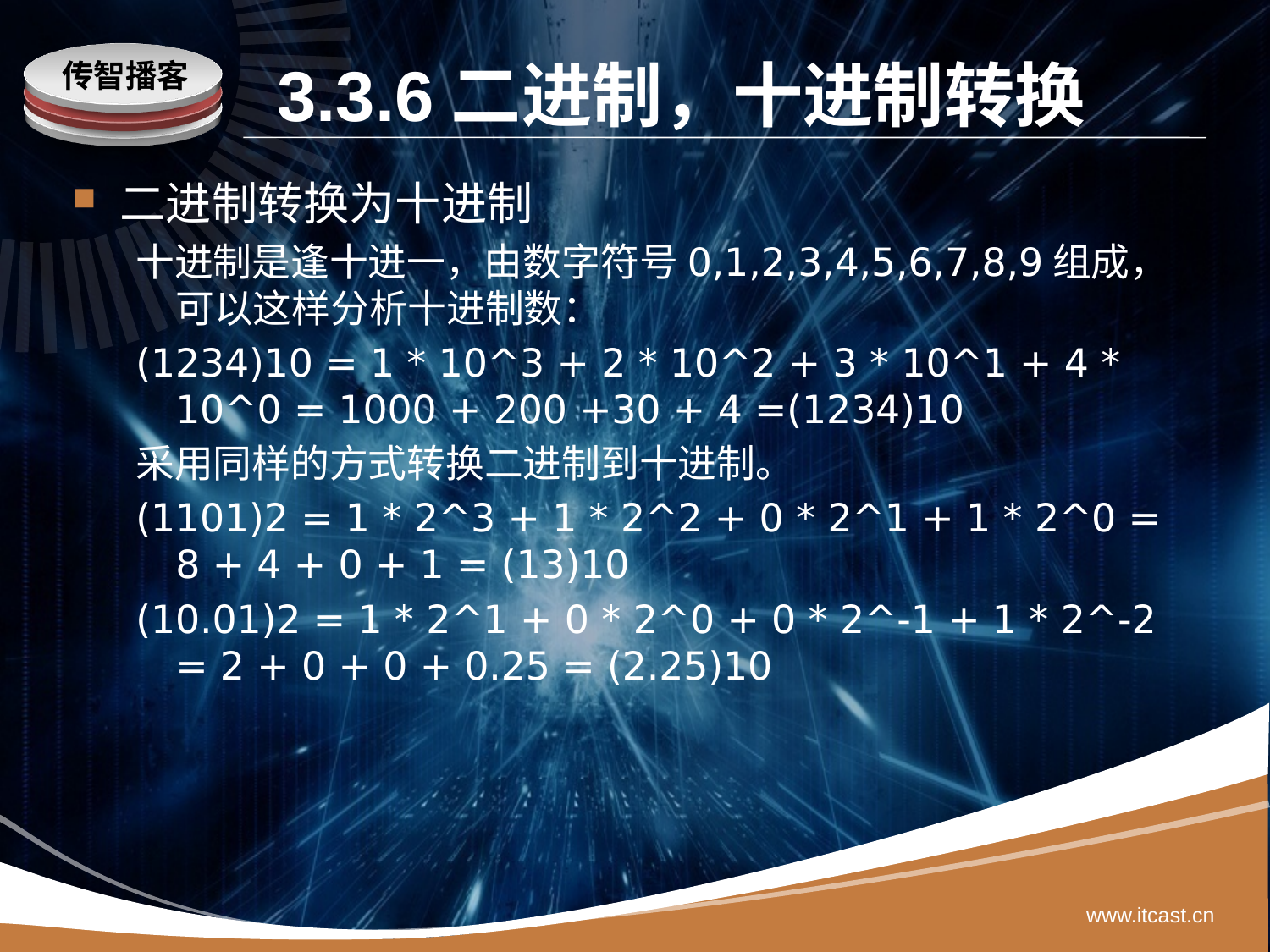

# 3.3.6二进制，十进制转换
二进制转换为十进制
十进制是逢十进一，由数字符号0,1,2,3,4,5,6,7,8,9组成，可以这样分析十进制数：
(1234)10 = 1 * 10^3 + 2 * 10^2 + 3 * 10^1 + 4 * 10^0 = 1000 + 200 +30 + 4 =(1234)10
采用同样的方式转换二进制到十进制。
(1101)2 = 1 * 2^3 + 1 * 2^2 + 0 * 2^1 + 1 * 2^0 = 8 + 4 + 0 + 1 = (13)10
(10.01)2 = 1 * 2^1 + 0 * 2^0 + 0 * 2^-1 + 1 * 2^-2 = 2 + 0 + 0 + 0.25 = (2.25)10
www.itcast.cn